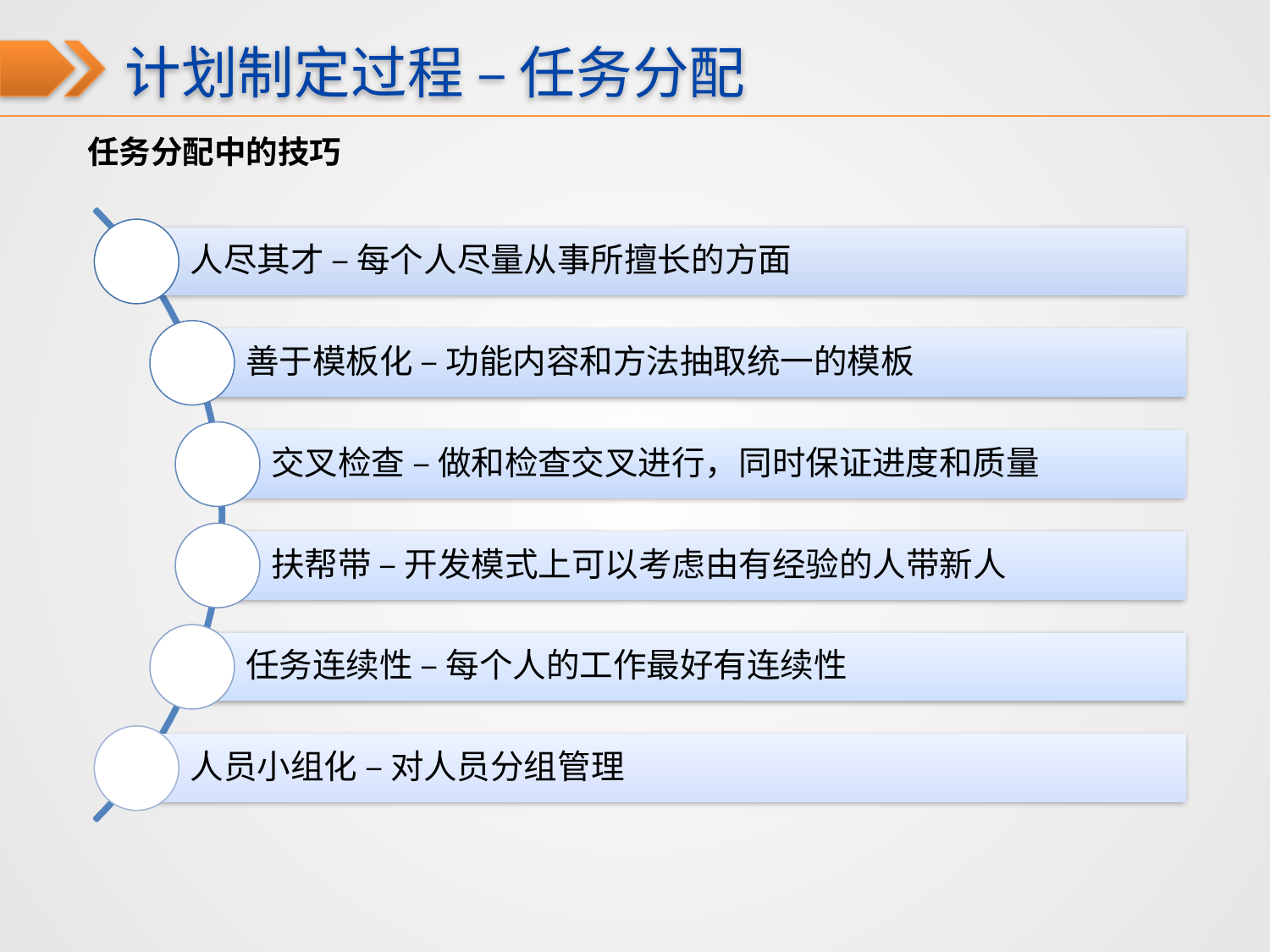

计划制定过程 – 任务分配

任务分配中的技巧
人尽其才 – 每个人尽量从事所擅长的方面
善于模板化 – 功能内容和方法抽取统一的模板
交叉检查 – 做和检查交叉进行，同时保证进度和质量
扶帮带 – 开发模式上可以考虑由有经验的人带新人
任务连续性 – 每个人的工作最好有连续性
人员小组化 – 对人员分组管理